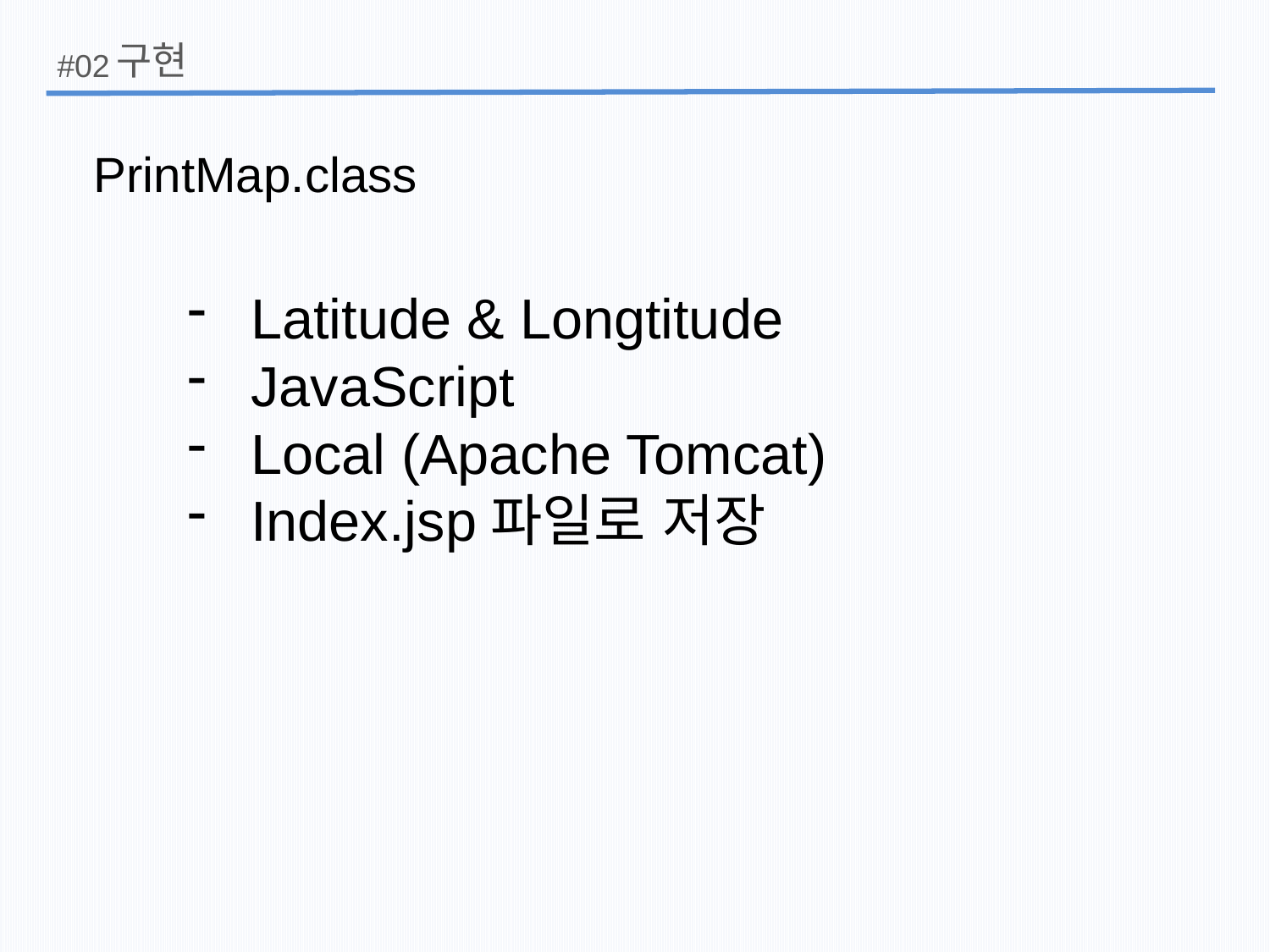

구현
#02
PrintMap.class
Latitude & Longtitude
JavaScript
Local (Apache Tomcat)
Index.jsp파일로 저장